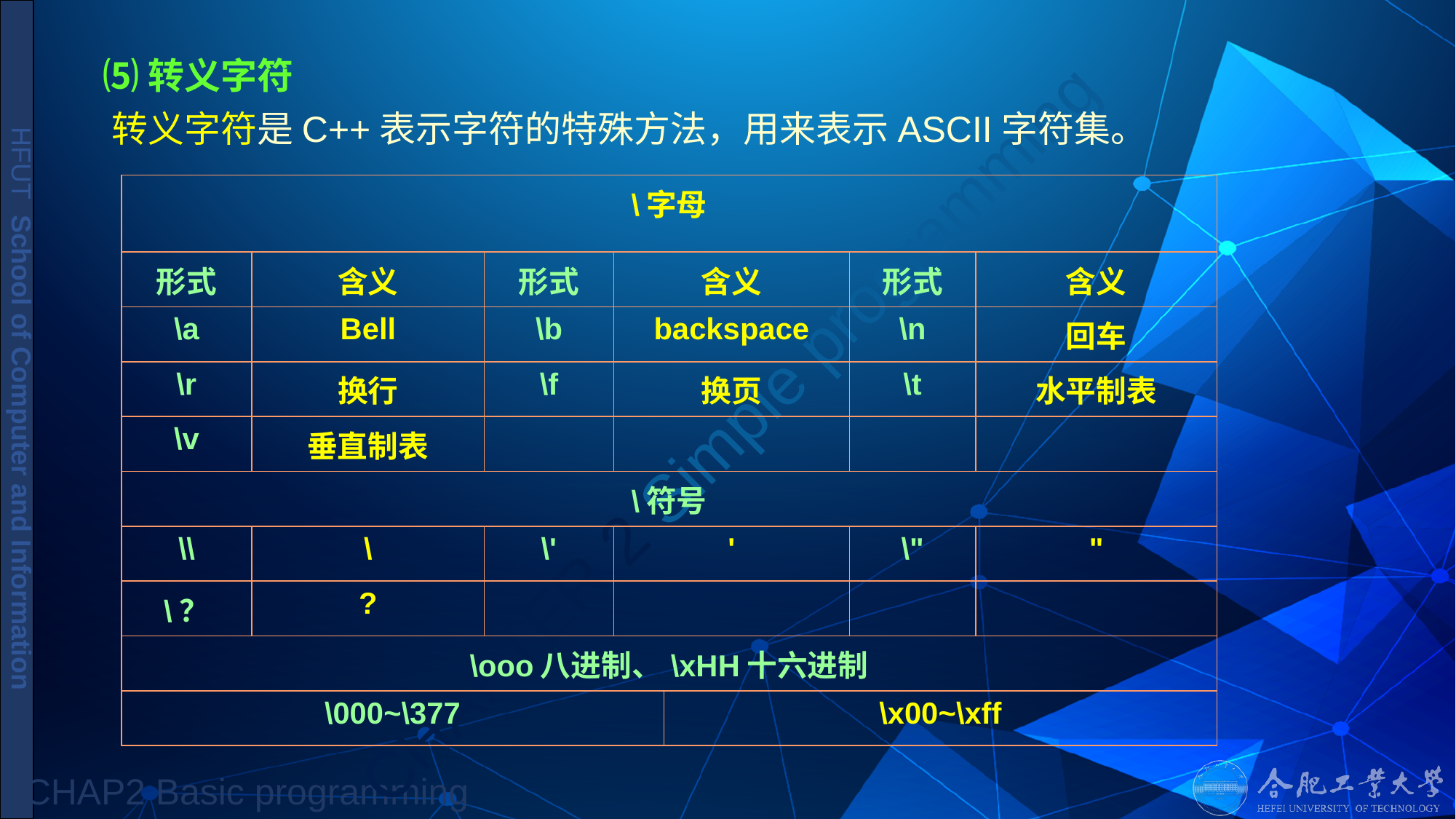

# ⑸转义字符
       转义字符是C++表示字符的特殊方法，用来表示ASCII字符集。
| \字母 |  |  |  |  |  |  |
| --- | --- | --- | --- | --- | --- | --- |
| 形式 | 含义 | 形式 | 含义 |  | 形式 | 含义 |
| \a | Bell | \b | backspace |  | \n | 回车 |
| \r | 换行 | \f | 换页 |  | \t | 水平制表 |
| \v | 垂直制表 |  |  |  |  |  |
| \符号 |  |  |  |  |  |  |
| \\ | \ | \' | ' |  | \" | " |
| \？ | ? |  |  |  |  |  |
| \ooo八进制、\xHH十六进制 |  |  |  |  |  |  |
| \000~\377 |  |  |  | \x00~\xff |  |  |